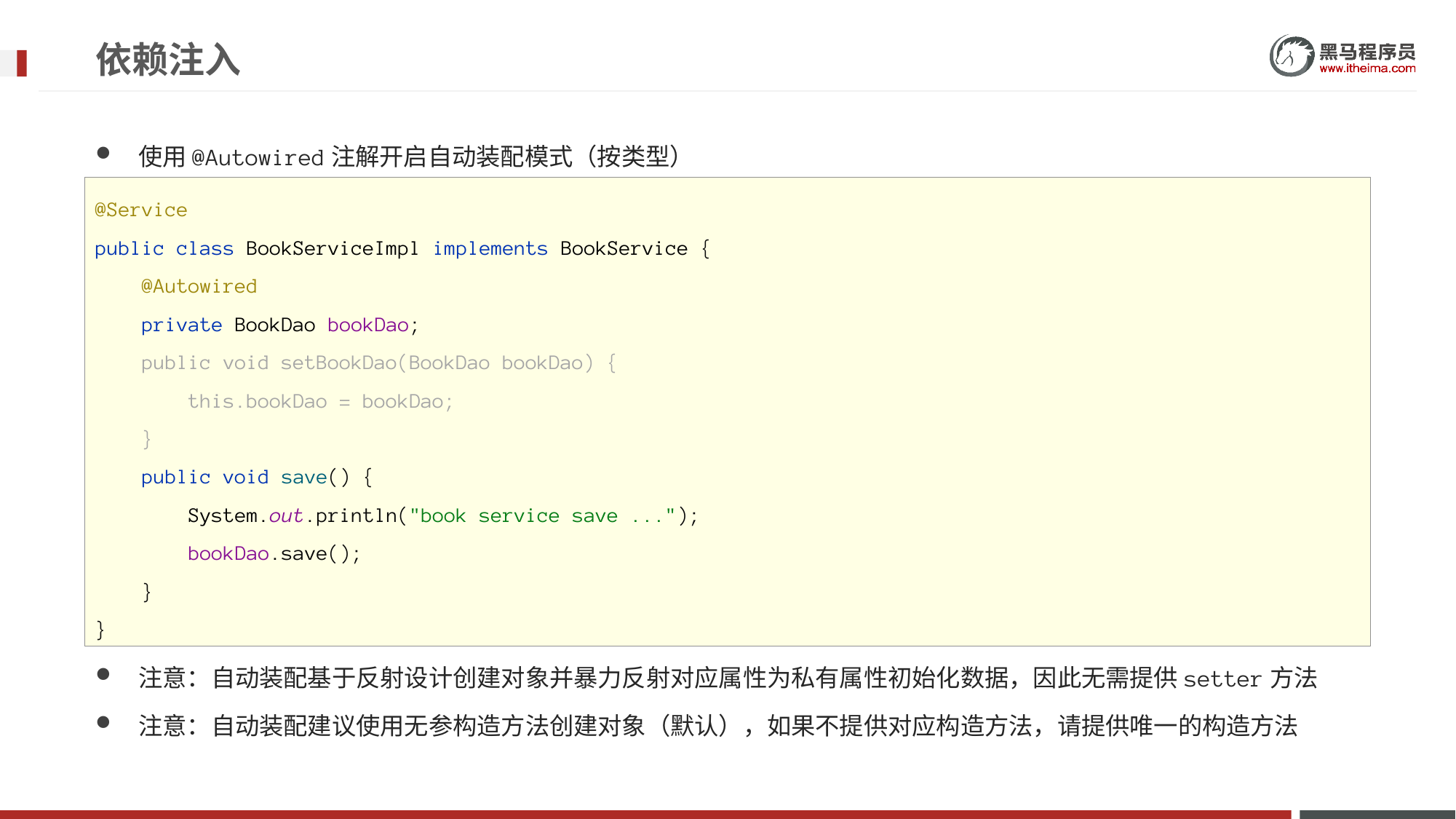

依赖注入
使用@Autowired注解开启自动装配模式（按类型）

注意：自动装配基于反射设计创建对象并暴力反射对应属性为私有属性初始化数据，因此无需提供setter方法
注意：自动装配建议使用无参构造方法创建对象（默认），如果不提供对应构造方法，请提供唯一的构造方法
@Service
public class BookServiceImpl implements BookService {
    @Autowired
    private BookDao bookDao;
    public void setBookDao(BookDao bookDao) {
        this.bookDao = bookDao;
    }
    public void save() {
        System.out.println("book service save ...");
        bookDao.save();
    }
}